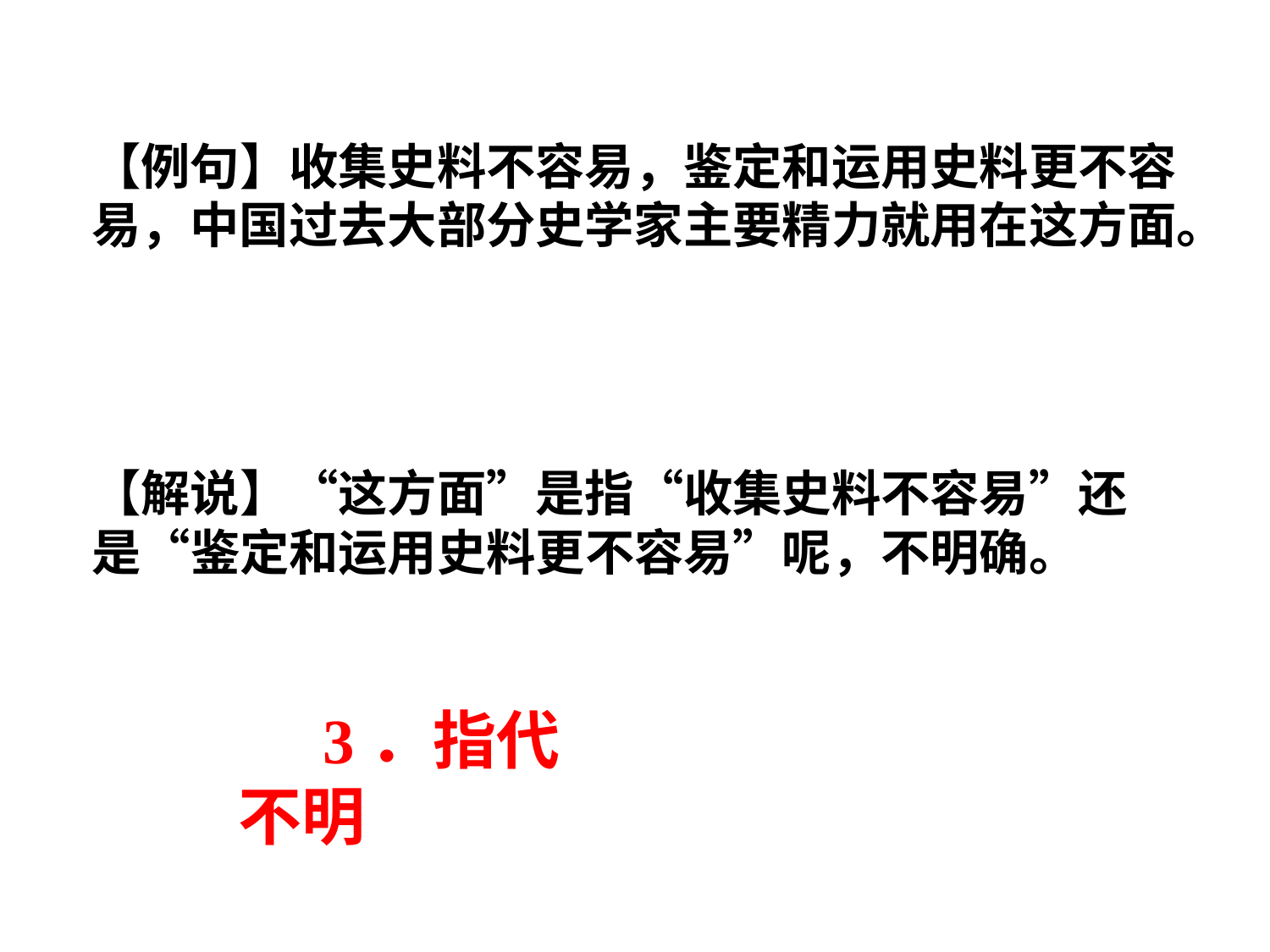

【例句】收集史料不容易，鉴定和运用史料更不容易，中国过去大部分史学家主要精力就用在这方面。
【解说】“这方面”是指“收集史料不容易”还是“鉴定和运用史料更不容易”呢，不明确。
3．指代不明